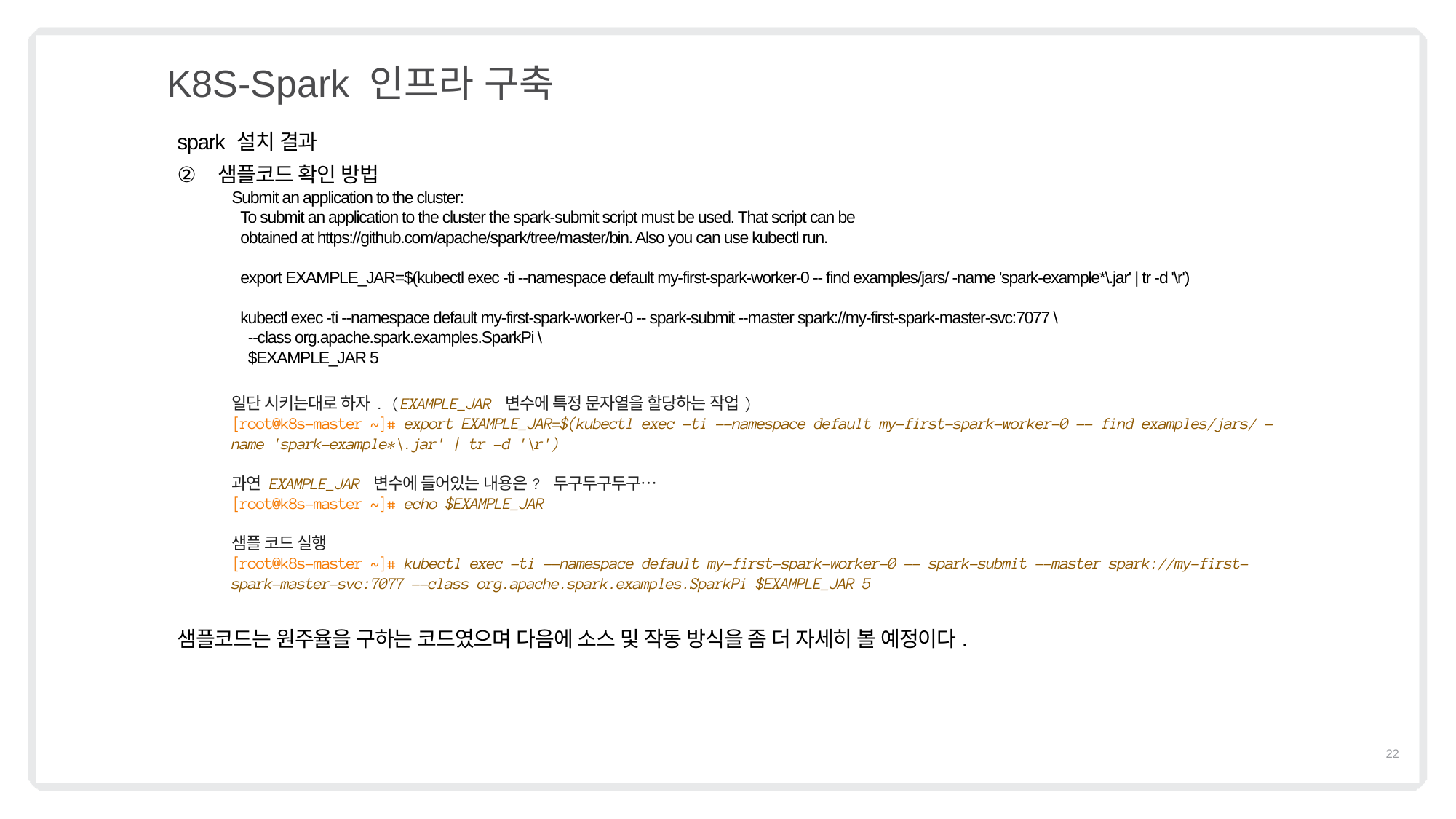

K8S-Spark 인프라 구축
spark 설치 결과
샘플코드 확인 방법
Submit an application to the cluster:
  To submit an application to the cluster the spark-submit script must be used. That script can be
  obtained at https://github.com/apache/spark/tree/master/bin. Also you can use kubectl run.

  export EXAMPLE_JAR=$(kubectl exec -ti --namespace default my-first-spark-worker-0 -- find examples/jars/ -name 'spark-example*\.jar' | tr -d '\r')

  kubectl exec -ti --namespace default my-first-spark-worker-0 -- spark-submit --master spark://my-first-spark-master-svc:7077 \
    --class org.apache.spark.examples.SparkPi \
    $EXAMPLE_JAR 5

일단 시키는대로 하자. (EXAMPLE_JAR 변수에 특정 문자열을 할당하는 작업)
[root@k8s-master ~]# export EXAMPLE_JAR=$(kubectl exec -ti --namespace default my-first-spark-worker-0 -- find examples/jars/ -name 'spark-example*\.jar' | tr -d '\r')

과연 EXAMPLE_JAR 변수에 들어있는 내용은? 두구두구두구…
[root@k8s-master ~]# echo $EXAMPLE_JAR

샘플 코드 실행
[root@k8s-master ~]# kubectl exec -ti --namespace default my-first-spark-worker-0 -- spark-submit --master spark://my-first-spark-master-svc:7077 --class org.apache.spark.examples.SparkPi $EXAMPLE_JAR 5

샘플코드는 원주율을 구하는 코드였으며 다음에 소스 및 작동 방식을 좀 더 자세히 볼 예정이다.